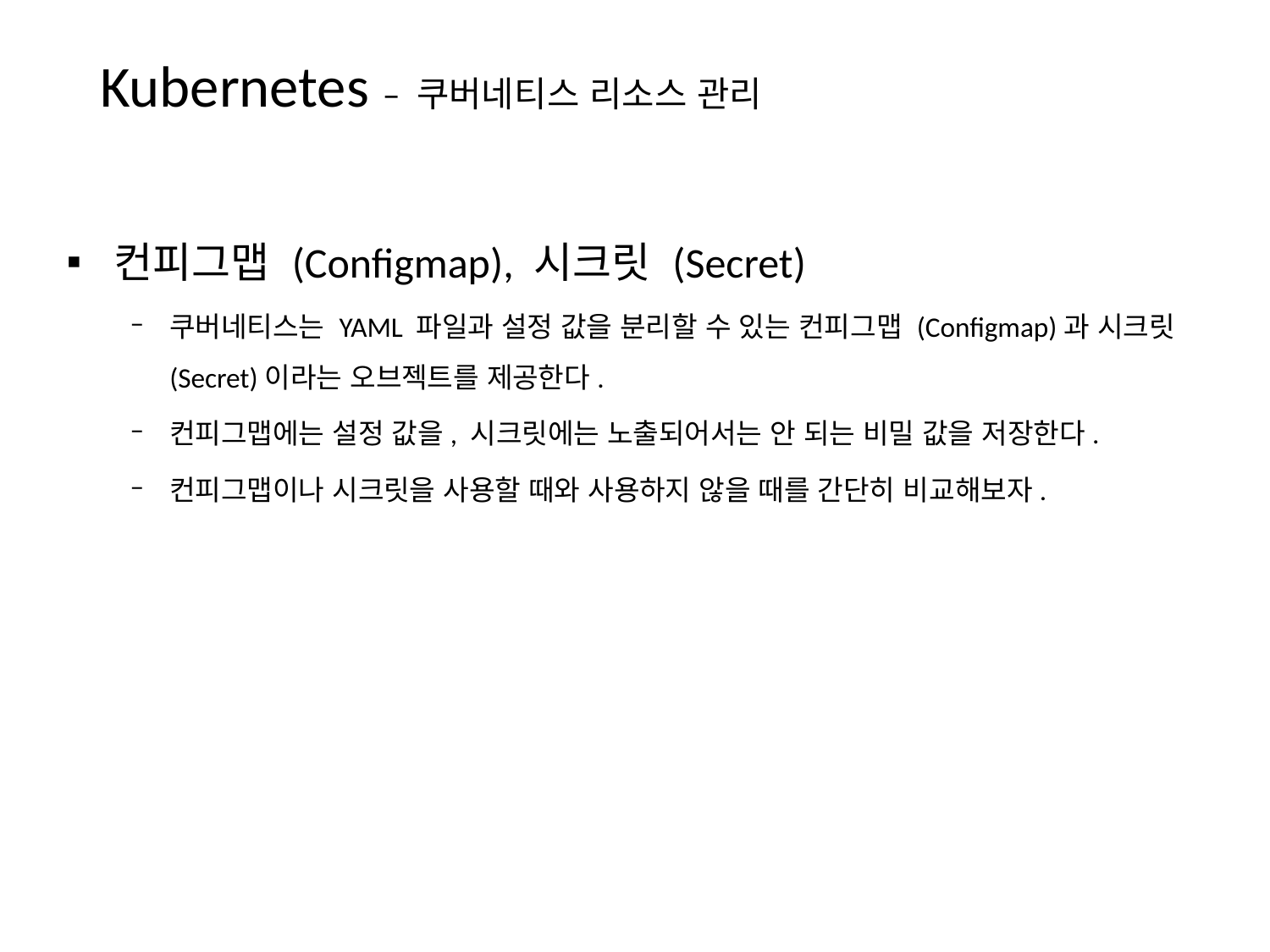

# Kubernetes – 쿠버네티스 리소스 관리
컨피그맵 (Configmap), 시크릿 (Secret)
쿠버네티스는 YAML 파일과 설정 값을 분리할 수 있는 컨피그맵 (Configmap)과 시크릿 (Secret)이라는 오브젝트를 제공한다.
컨피그맵에는 설정 값을, 시크릿에는 노출되어서는 안 되는 비밀 값을 저장한다.
컨피그맵이나 시크릿을 사용할 때와 사용하지 않을 때를 간단히 비교해보자.